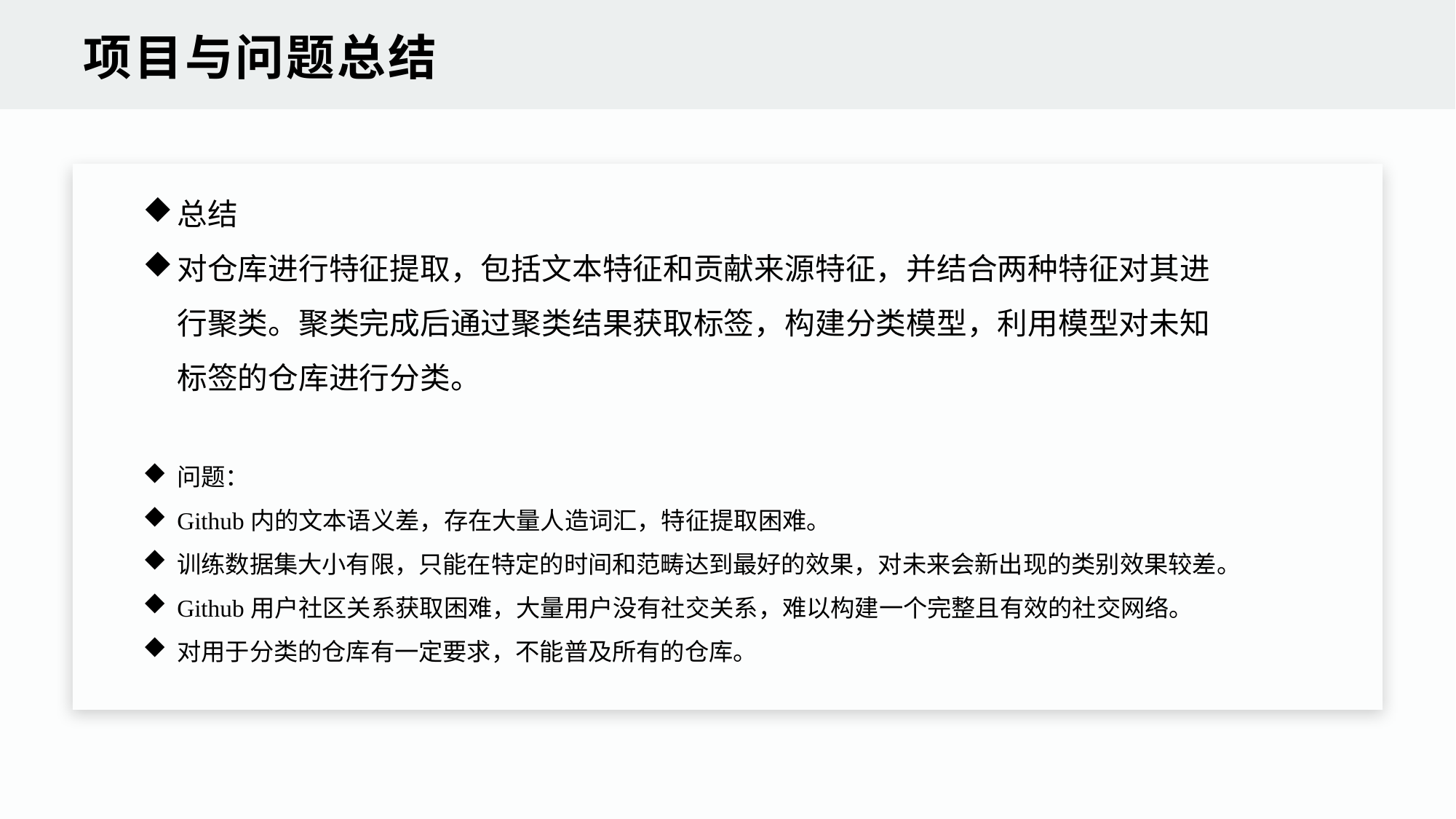

项目与问题总结

总结
对仓库进行特征提取，包括文本特征和贡献来源特征，并结合两种特征对其进行聚类。聚类完成后通过聚类结果获取标签，构建分类模型，利用模型对未知标签的仓库进行分类。
问题：
Github内的文本语义差，存在大量人造词汇，特征提取困难。
训练数据集大小有限，只能在特定的时间和范畴达到最好的效果，对未来会新出现的类别效果较差。
Github用户社区关系获取困难，大量用户没有社交关系，难以构建一个完整且有效的社交网络。
对用于分类的仓库有一定要求，不能普及所有的仓库。